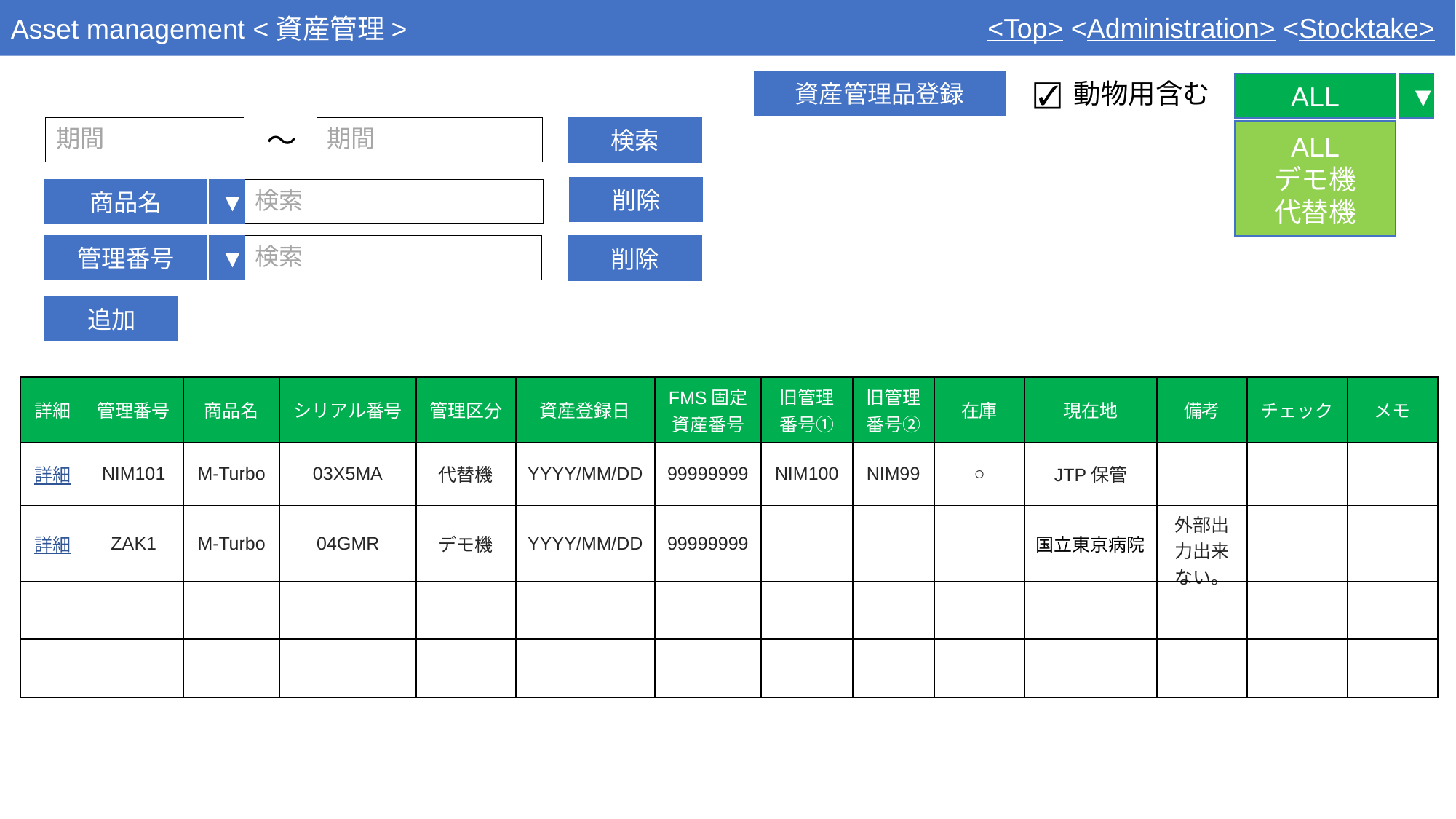

Asset management <資産管理>
<Top> <Administration> <Stocktake>
資産管理品登録
☑ 動物用含む
ALL
▼
期間
期間
～
検索
ALL
デモ機
代替機
削除
商品名
▼
検索
管理番号
▼
検索
削除
追加
| 詳細 | 管理番号 | 商品名 | シリアル番号 | 管理区分 | 資産登録日 | FMS固定 資産番号 | 旧管理 番号① | 旧管理 番号② | 在庫 | 現在地 | 備考 | チェック | メモ |
| --- | --- | --- | --- | --- | --- | --- | --- | --- | --- | --- | --- | --- | --- |
| 詳細 | NIM101 | M-Turbo | 03X5MA | 代替機 | YYYY/MM/DD | 99999999 | NIM100 | NIM99 | ○ | JTP保管 |  |  |  |
| 詳細 | ZAK1 | M-Turbo | 04GMR | デモ機 | YYYY/MM/DD | 99999999 |  |  |  | 国立東京病院 | 外部出力出来ない。 |  |  |
|  |  |  |  |  |  |  |  |  |  |  |  |  |  |
|  |  |  |  |  |  |  |  |  |  |  |  |  |  |